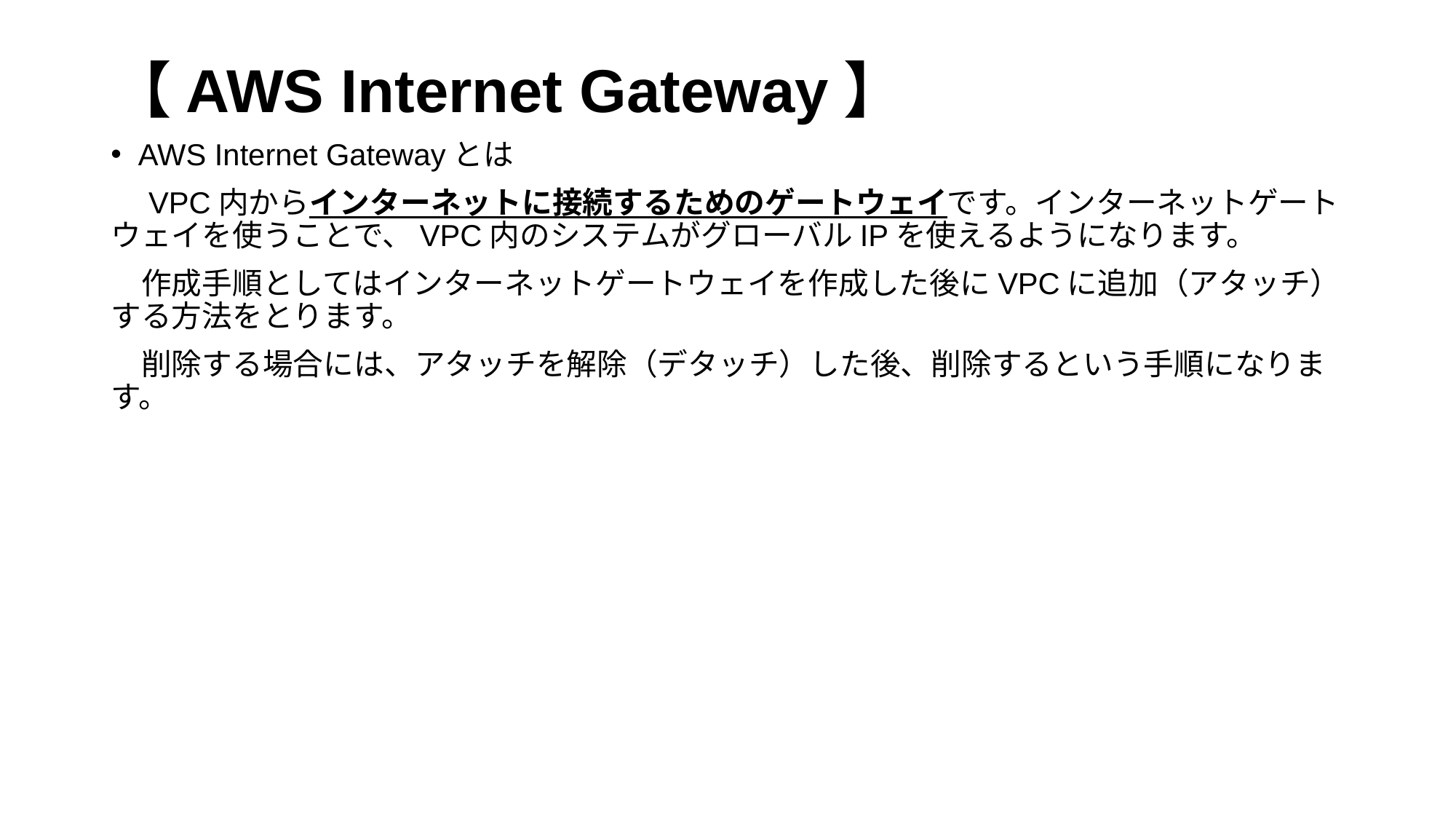

# 【AWS Internet Gateway】
AWS Internet Gatewayとは
　VPC内からインターネットに接続するためのゲートウェイです。インターネットゲートウェイを使うことで、VPC内のシステムがグローバルIPを使えるようになります。
　作成手順としてはインターネットゲートウェイを作成した後にVPCに追加（アタッチ）する方法をとります。
　削除する場合には、アタッチを解除（デタッチ）した後、削除するという手順になります。